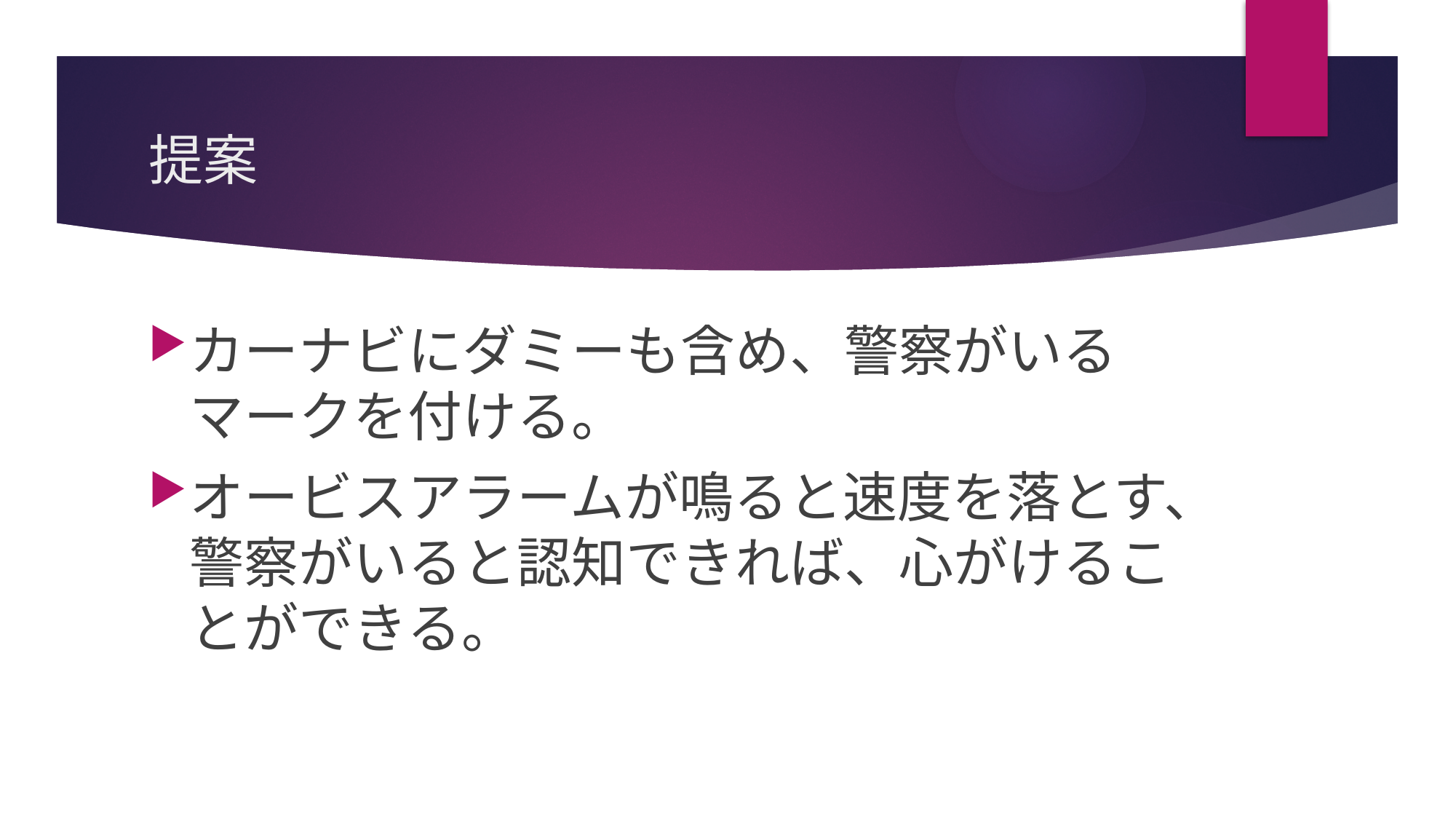

# 提案
カーナビにダミーも含め、警察がいるマークを付ける。
オービスアラームが鳴ると速度を落とす、警察がいると認知できれば、心がけることができる。